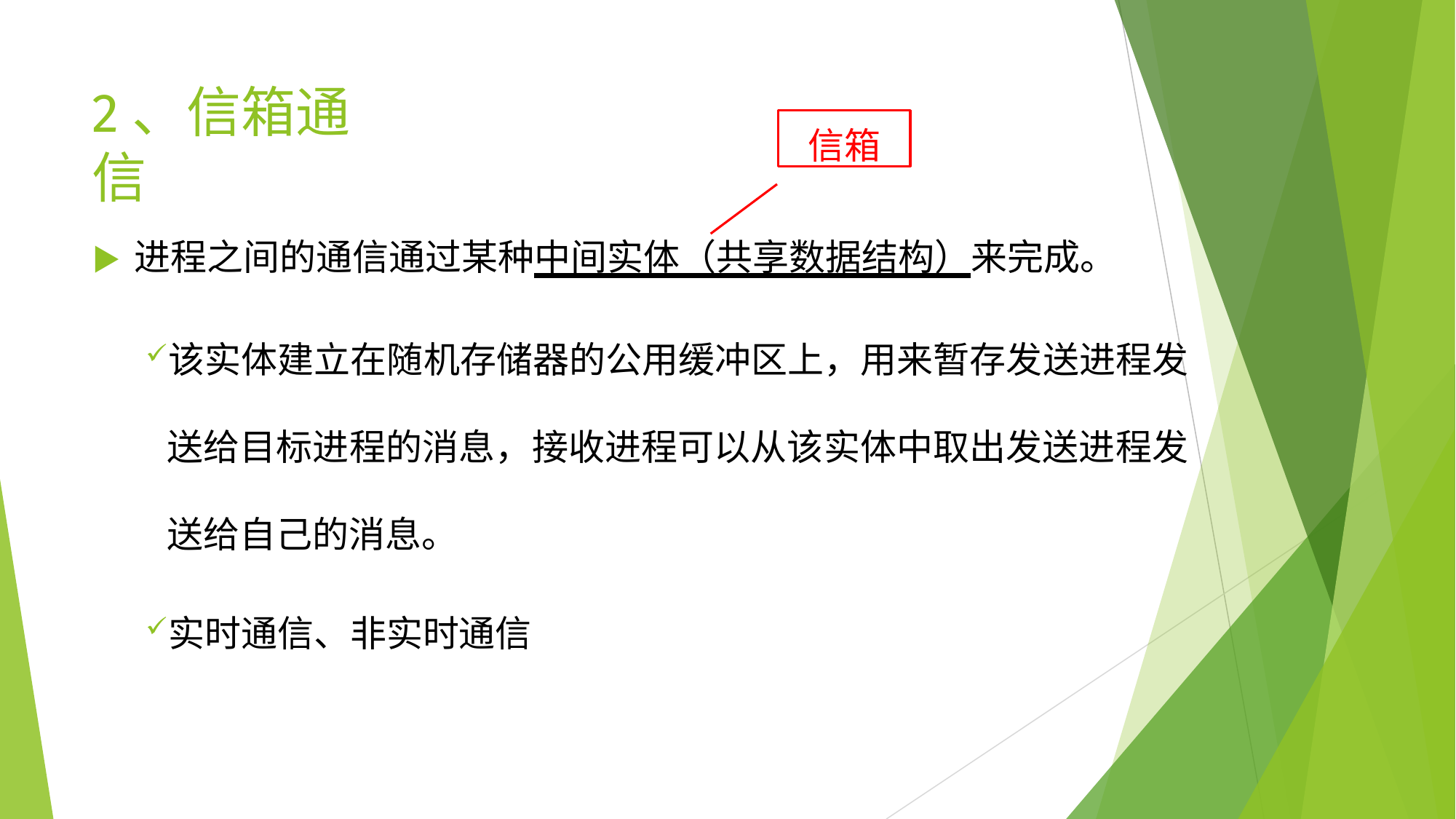

# 2、信箱通信
信箱

▶	进程之间的通信通过某种中间实体（共享数据结构）来完成。
该实体建立在随机存储器的公用缓冲区上，用来暂存发送进程发 送给目标进程的消息，接收进程可以从该实体中取出发送进程发 送给自己的消息。

实时通信、非实时通信